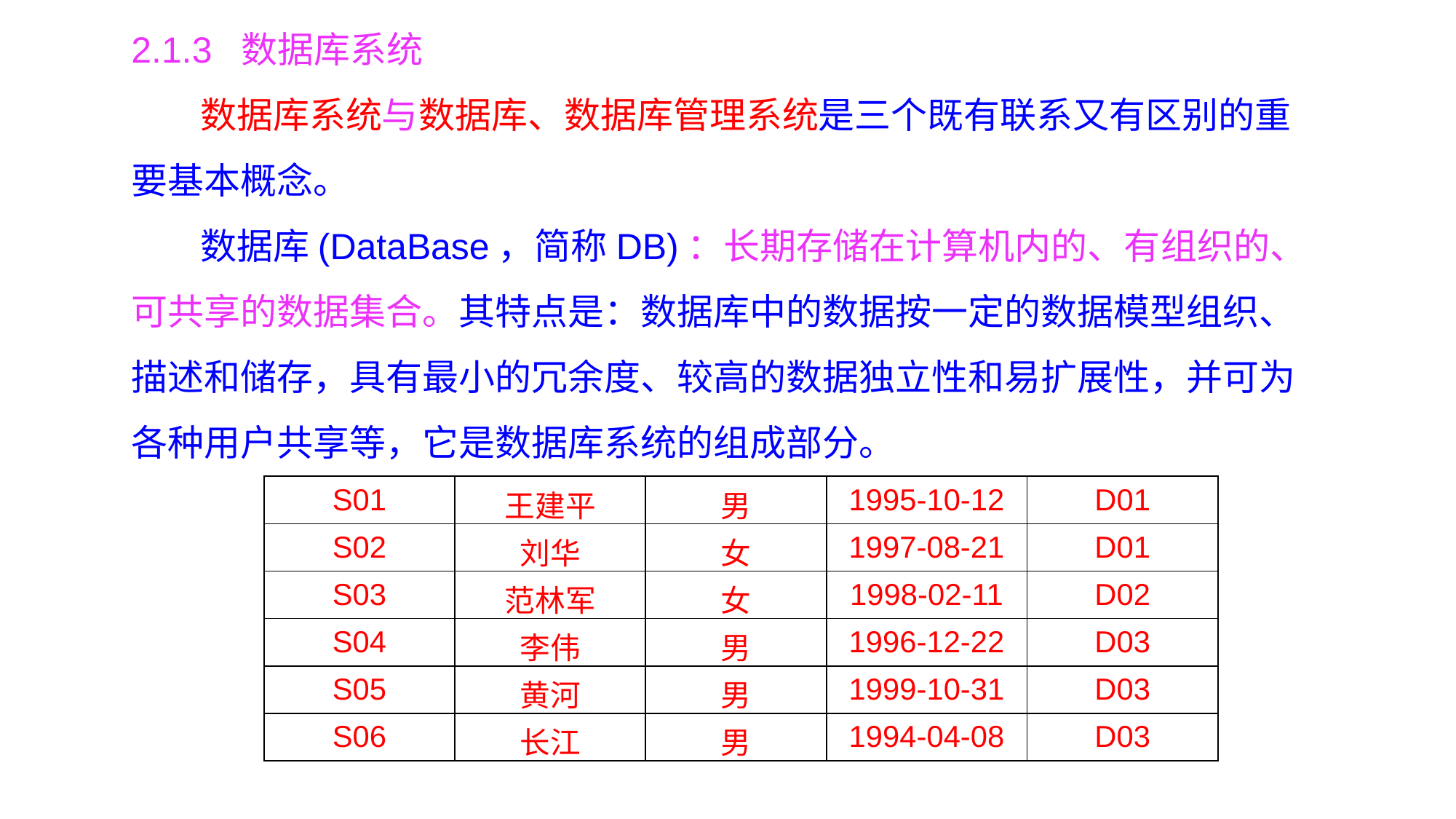

2.1.3  数据库系统
数据库系统与数据库、数据库管理系统是三个既有联系又有区别的重要基本概念。
数据库(DataBase，简称DB)：长期存储在计算机内的、有组织的、可共享的数据集合。其特点是：数据库中的数据按一定的数据模型组织、描述和储存，具有最小的冗余度、较高的数据独立性和易扩展性，并可为各种用户共享等，它是数据库系统的组成部分。
| S01 | 王建平 | 男 | 1995-10-12 | D01 |
| --- | --- | --- | --- | --- |
| S02 | 刘华 | 女 | 1997-08-21 | D01 |
| S03 | 范林军 | 女 | 1998-02-11 | D02 |
| S04 | 李伟 | 男 | 1996-12-22 | D03 |
| S05 | 黄河 | 男 | 1999-10-31 | D03 |
| S06 | 长江 | 男 | 1994-04-08 | D03 |